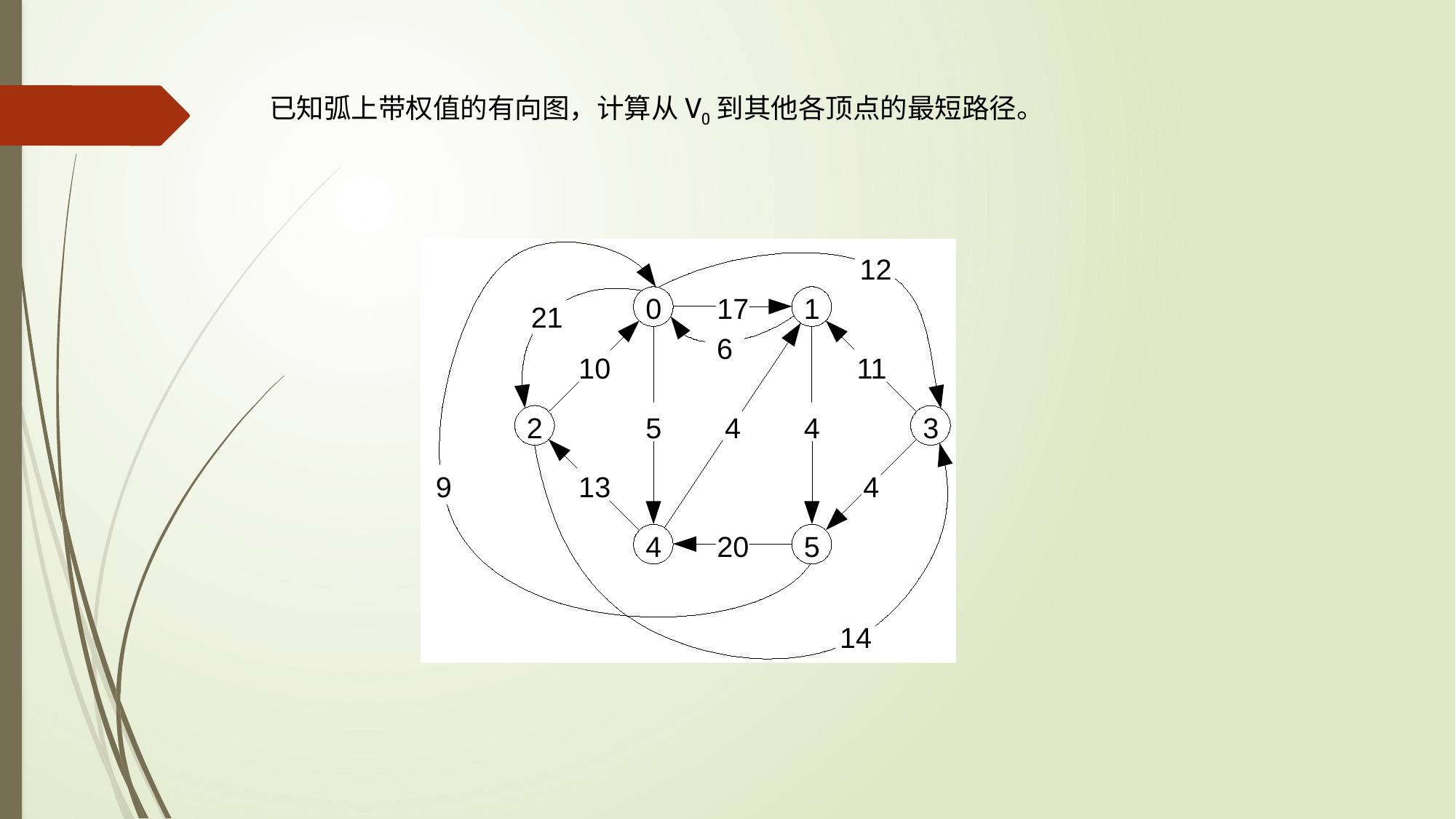

已知弧上带权值的有向图，计算从V0到其他各顶点的最短路径。

12

0
17
1

21

6

10
11

2
5
4
4
3

9
13
4

4
20
5

14